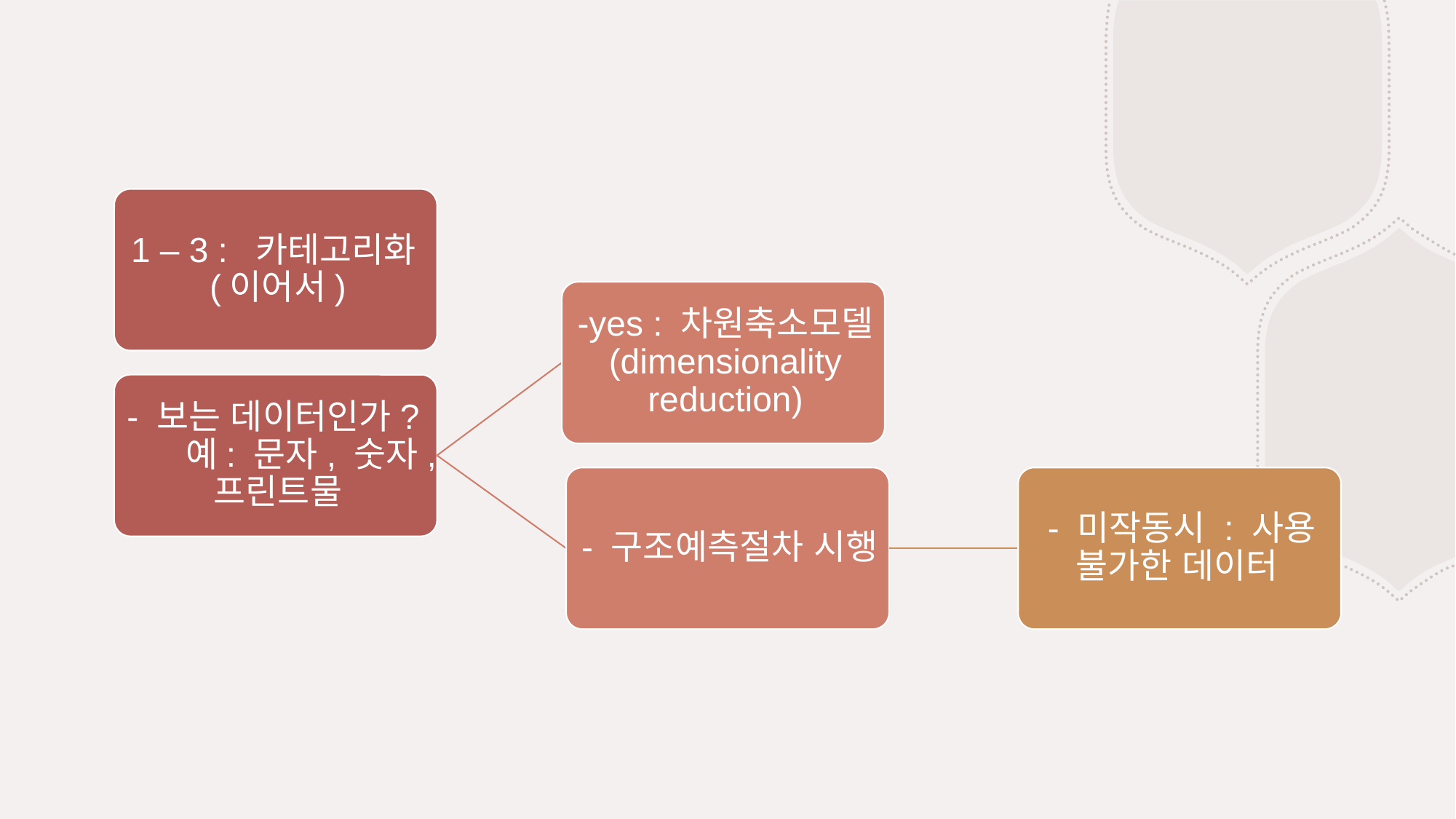

1 – 3 :  카테고리화(이어서)
- 보는 데이터인가?       예: 문자, 숫자,프린트물

-yes : 차원축소모델 (dimensionality reduction)

- 구조예측절차 시행

- 미작동시 : 사용 불가한 데이터